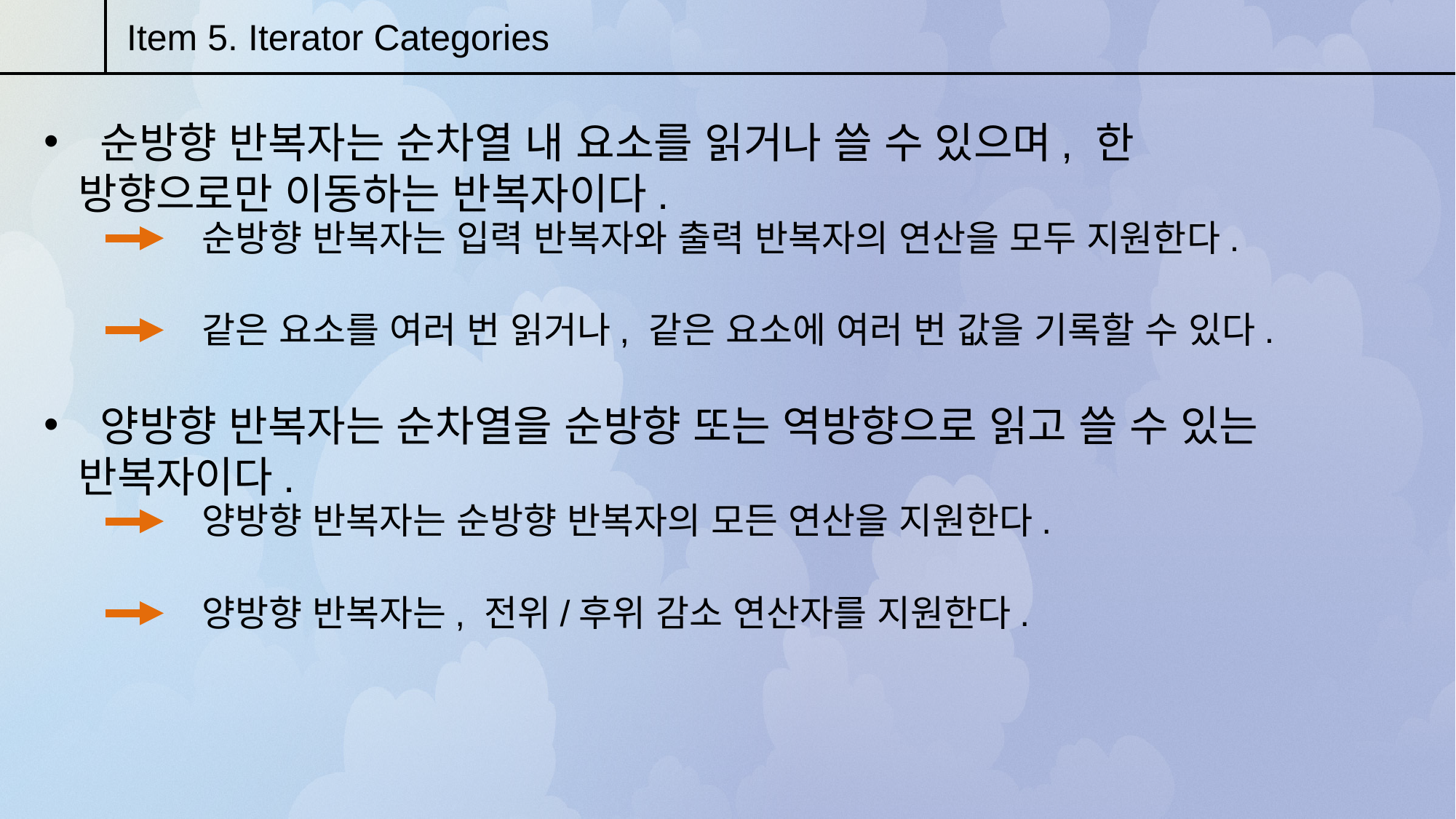

Item 5. Iterator Categories
 순방향 반복자는 순차열 내 요소를 읽거나 쓸 수 있으며, 한 방향으로만 이동하는 반복자이다.
순방향 반복자는 입력 반복자와 출력 반복자의 연산을 모두 지원한다.
같은 요소를 여러 번 읽거나, 같은 요소에 여러 번 값을 기록할 수 있다.
 양방향 반복자는 순차열을 순방향 또는 역방향으로 읽고 쓸 수 있는 반복자이다.
양방향 반복자는 순방향 반복자의 모든 연산을 지원한다.
양방향 반복자는, 전위/후위 감소 연산자를 지원한다.